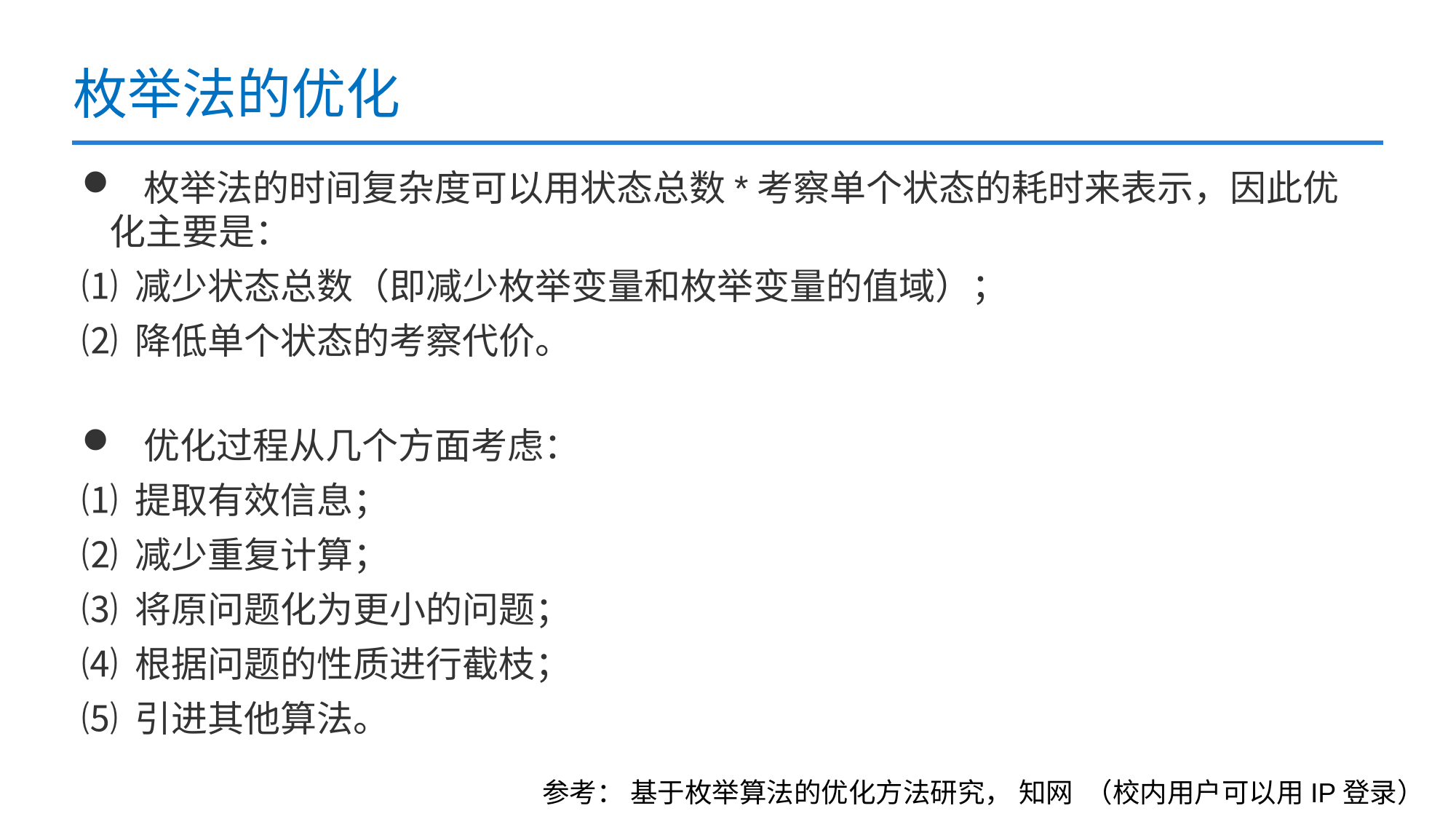

# 枚举法的优化
  枚举法的时间复杂度可以用状态总数*考察单个状态的耗时来表示，因此优化主要是：
⑴ 减少状态总数（即减少枚举变量和枚举变量的值域）；
⑵ 降低单个状态的考察代价。

  优化过程从几个方面考虑：
⑴ 提取有效信息；
⑵ 减少重复计算；
⑶ 将原问题化为更小的问题；
⑷ 根据问题的性质进行截枝；
⑸ 引进其他算法。

参考： 基于枚举算法的优化方法研究， 知网  （校内用户可以用IP登录）